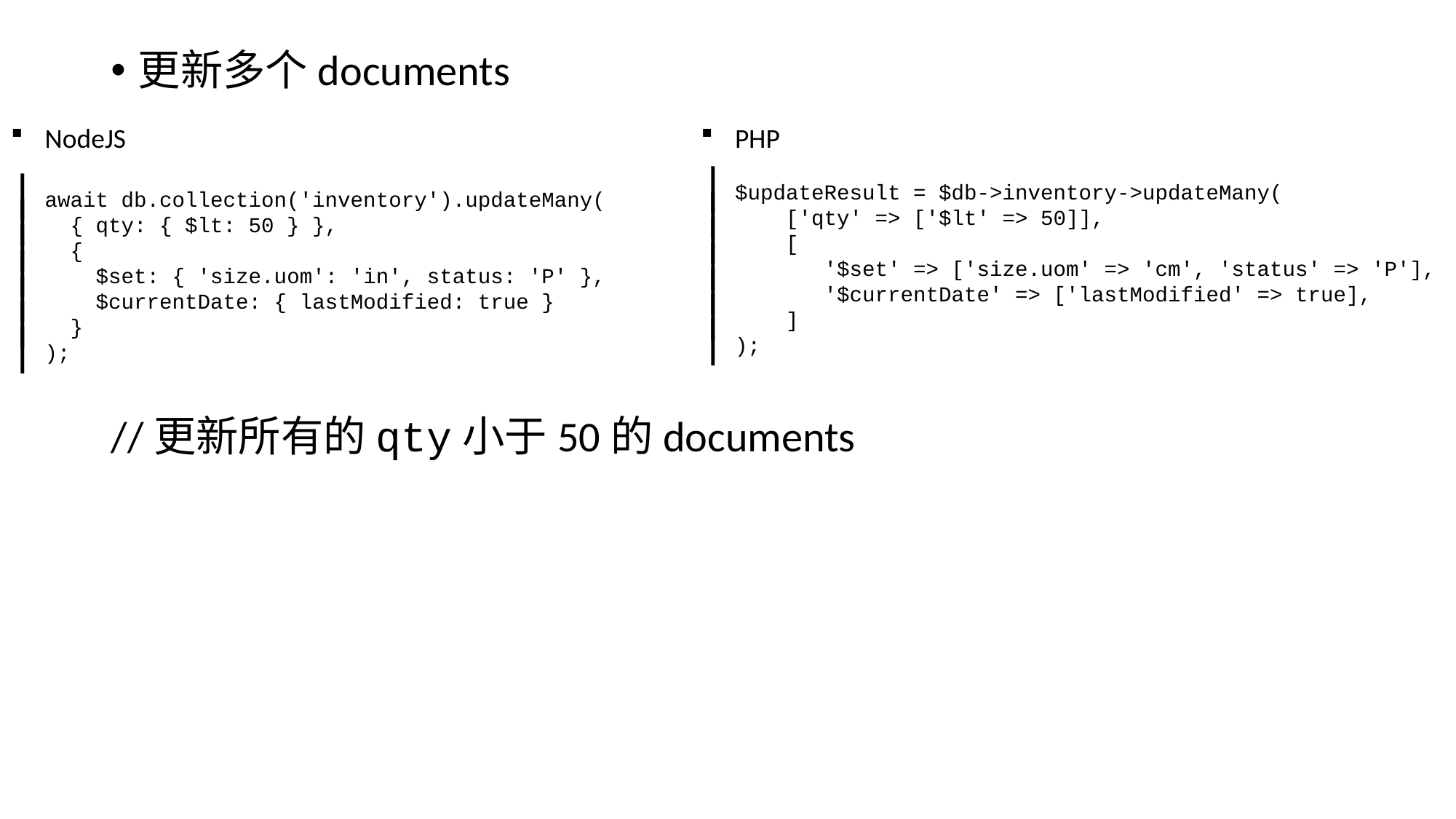

更新多个documents

//更新所有的qty小于50的documents
NodeJS

await db.collection('inventory').updateMany(
  { qty: { $lt: 50 } },
  {
    $set: { 'size.uom': 'in', status: 'P' },
    $currentDate: { lastModified: true }
  }
);
PHP

$updateResult = $db->inventory->updateMany(
    ['qty' => ['$lt' => 50]],
    [
       '$set' => ['size.uom' => 'cm', 'status' => 'P'],
       '$currentDate' => ['lastModified' => true],
    ]
);